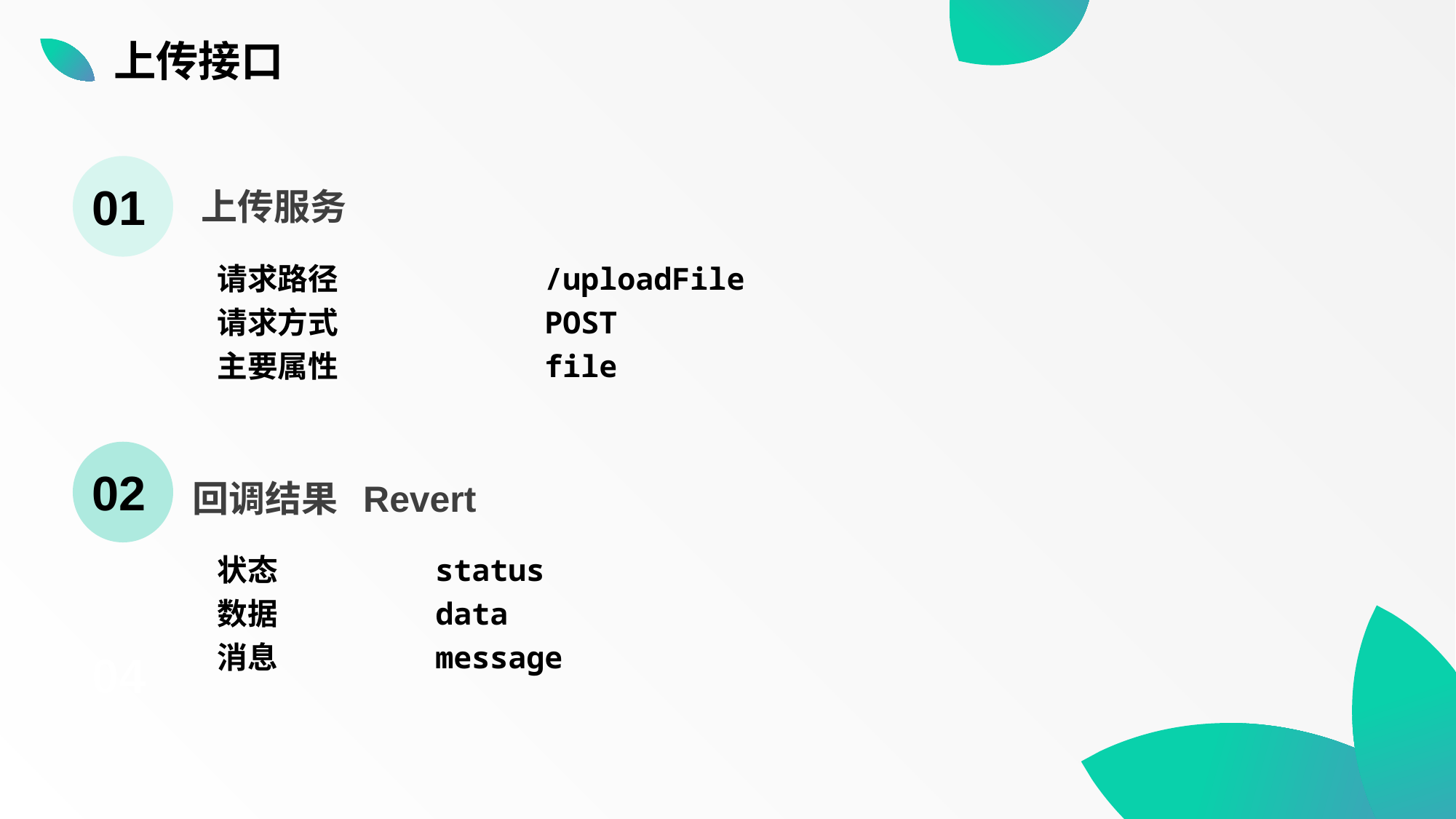

上传接口

01
上传服务
请求路径	    	/uploadFile
请求方式   		POST
主要属性 		file

02
回调结果  Revert
状态		status
数据		data
消息		message

04